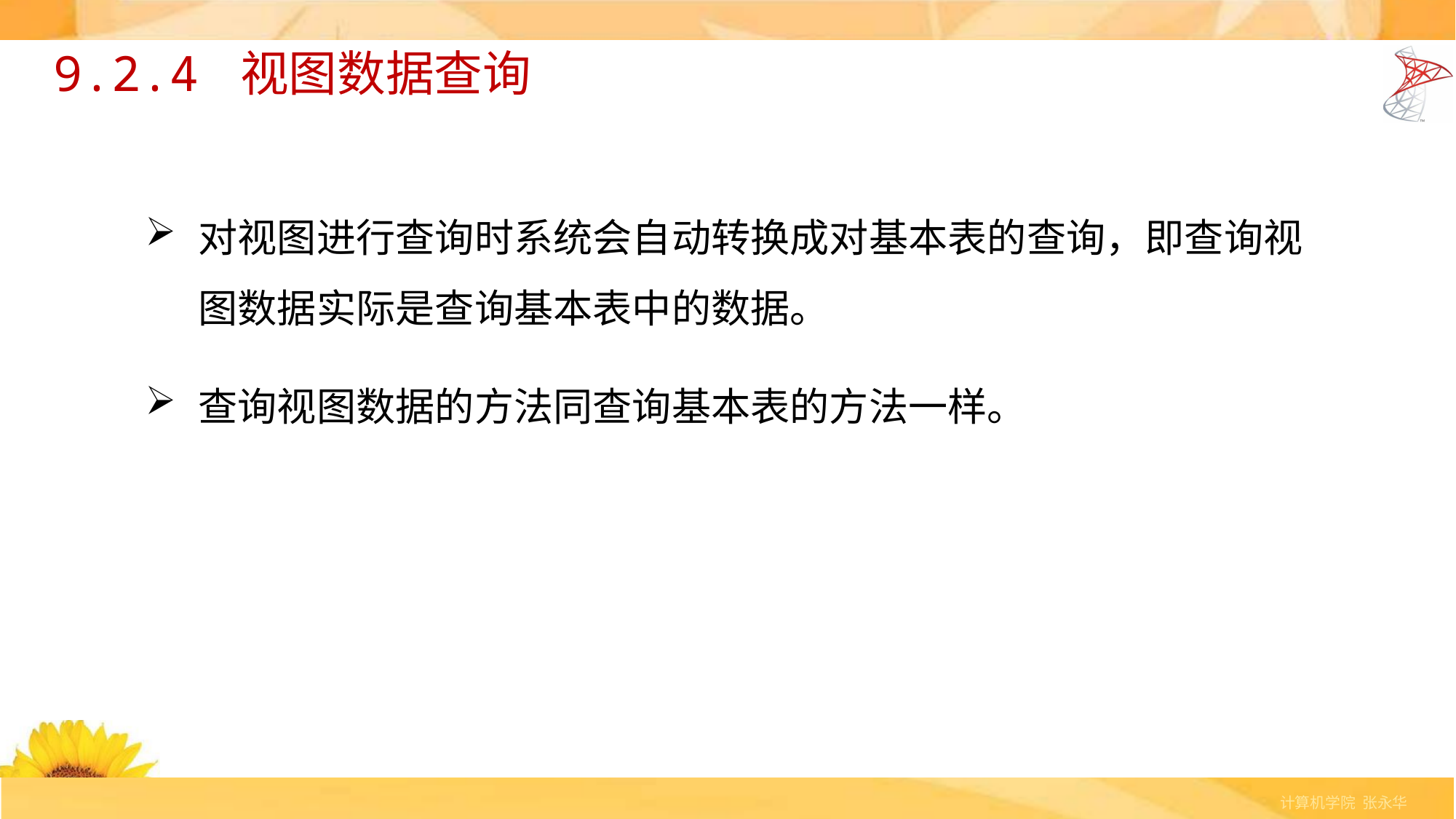

# 9.2.4 视图数据查询
对视图进行查询时系统会自动转换成对基本表的查询，即查询视图数据实际是查询基本表中的数据。
查询视图数据的方法同查询基本表的方法一样。